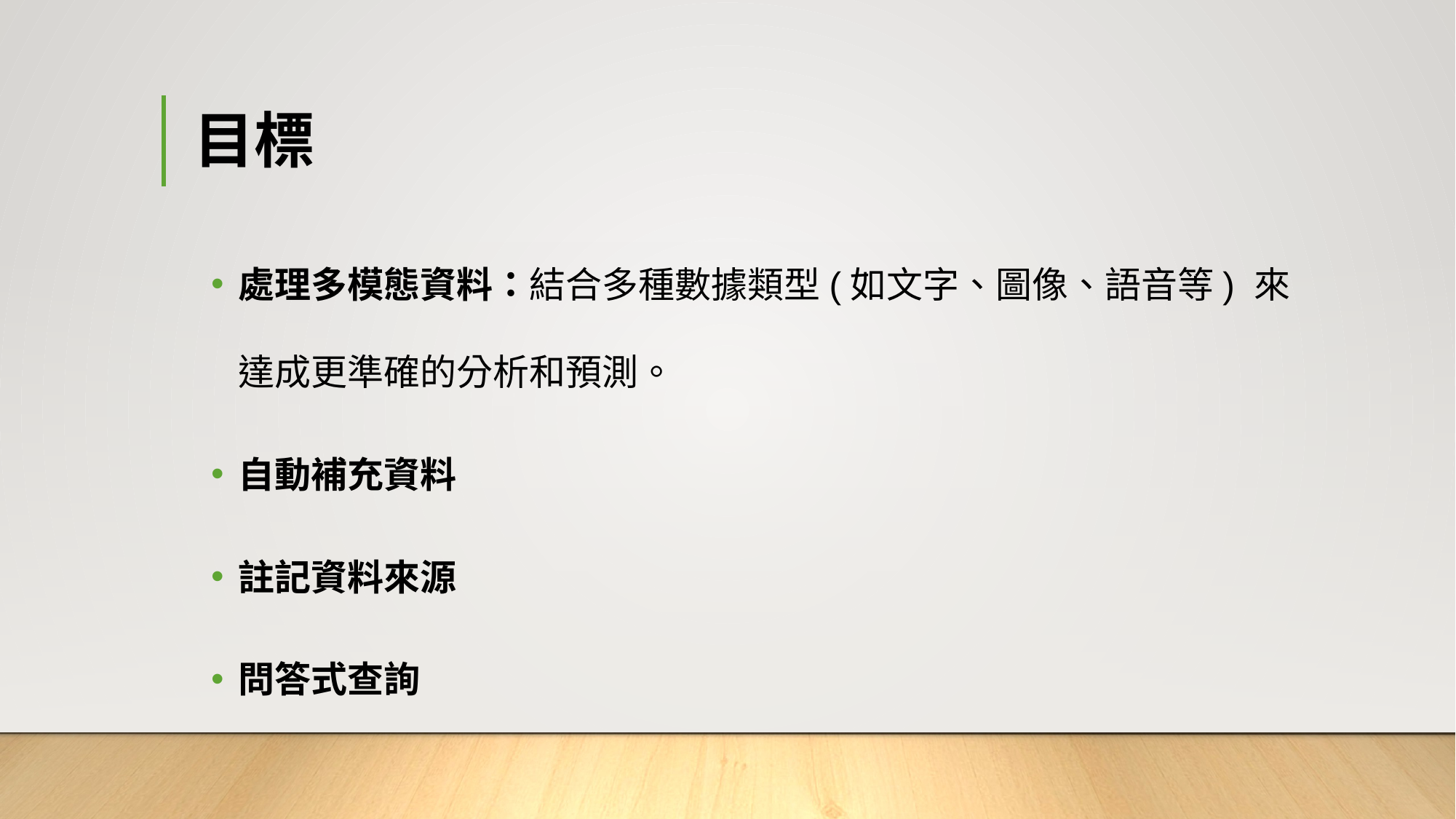

# 目標
處理多模態資料：結合多種數據類型(如文字、圖像、語音等) 來達成更準確的分析和預測。
自動補充資料
註記資料來源
問答式查詢